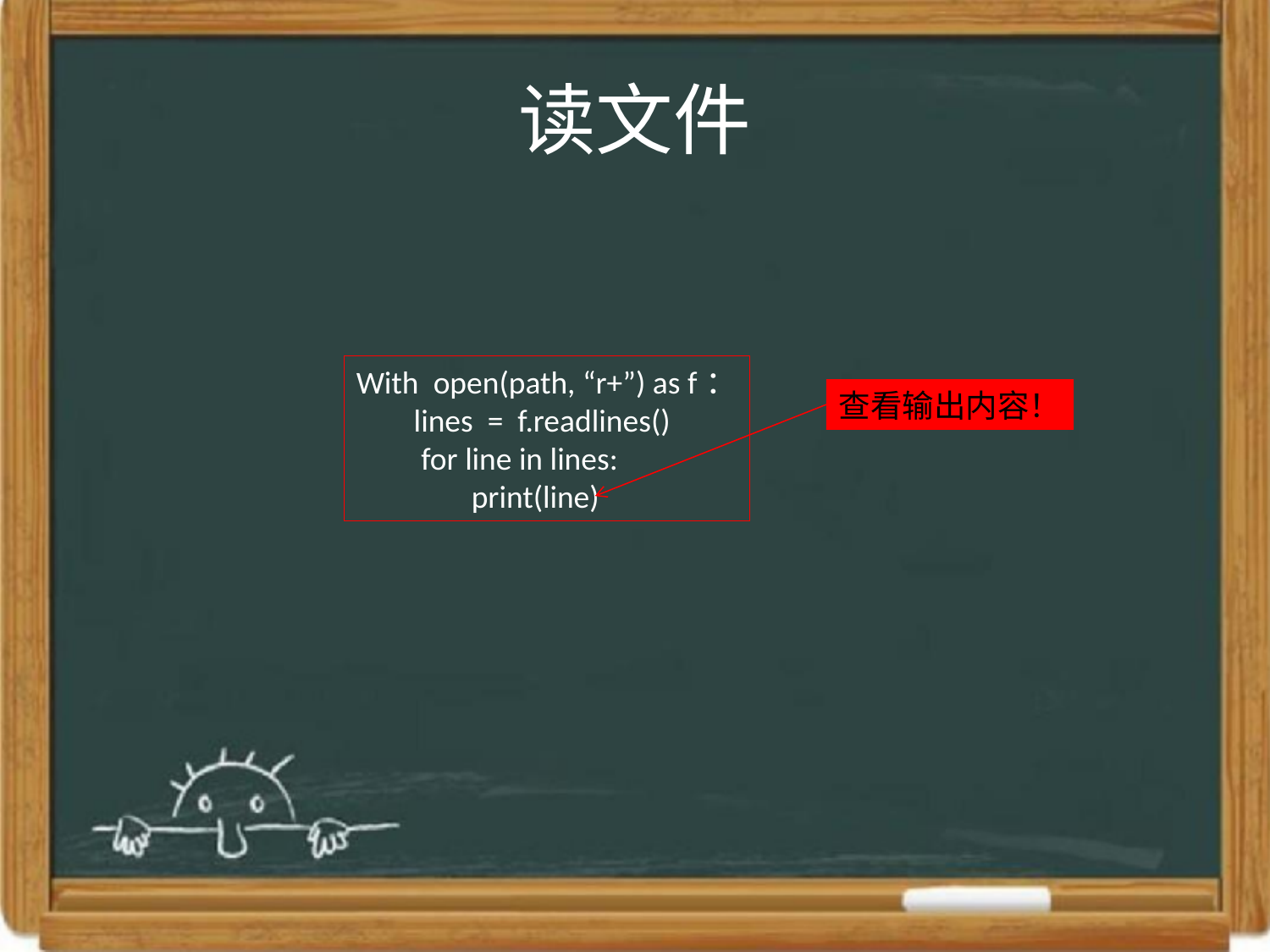

# 读文件
With  open(path, “r+”) as f：
        lines  =  f.readlines()
         for line in lines:
                print(line)
查看输出内容！